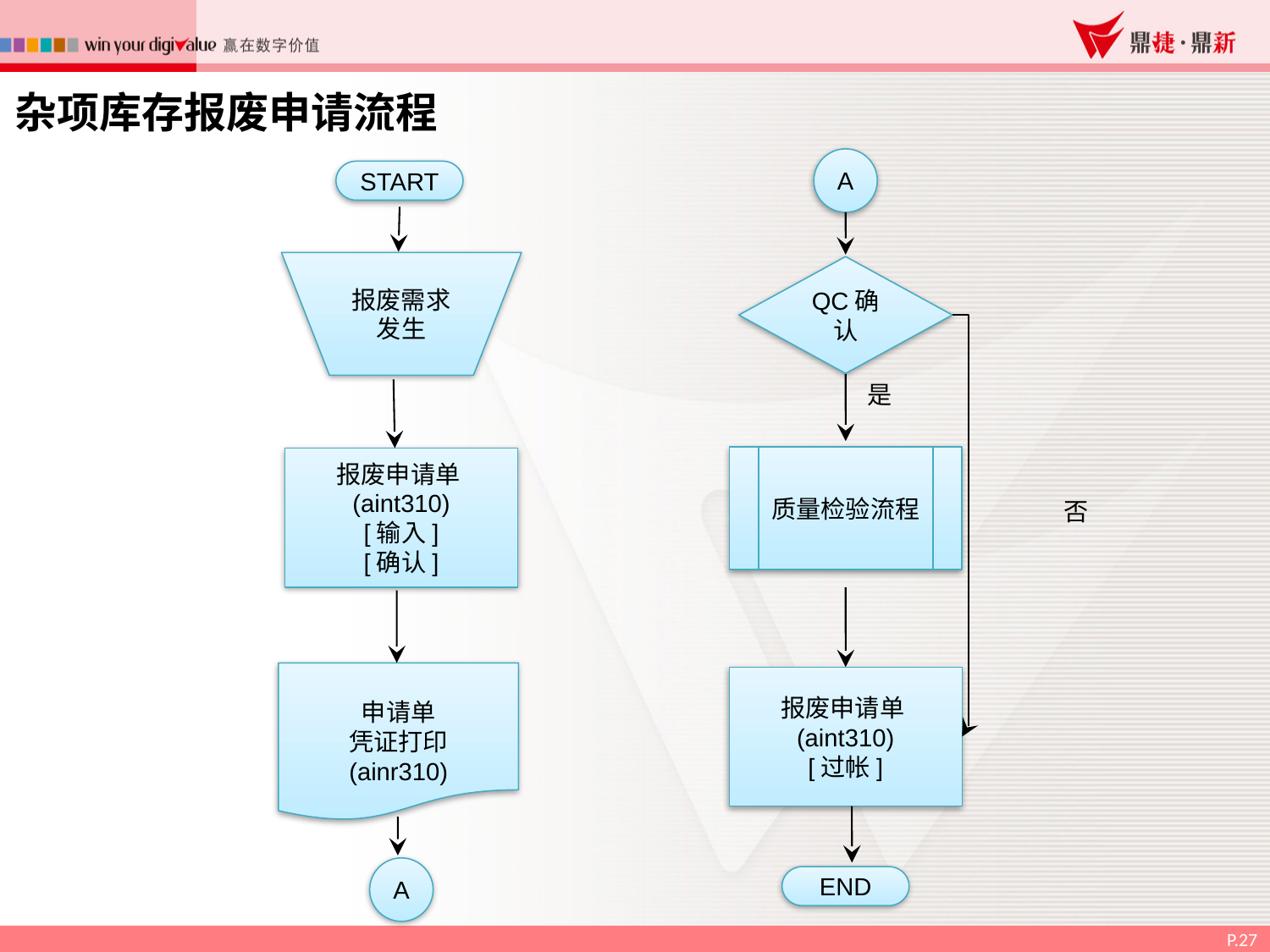

杂项库存报废申请流程
A
START

报废需求发生
QC确认

是

质量检验流程
报废申请单(aint310)
[输入]
[确认]
否

申请单
凭证打印
(ainr310)
报废申请单(aint310)
[过帐]

A
END